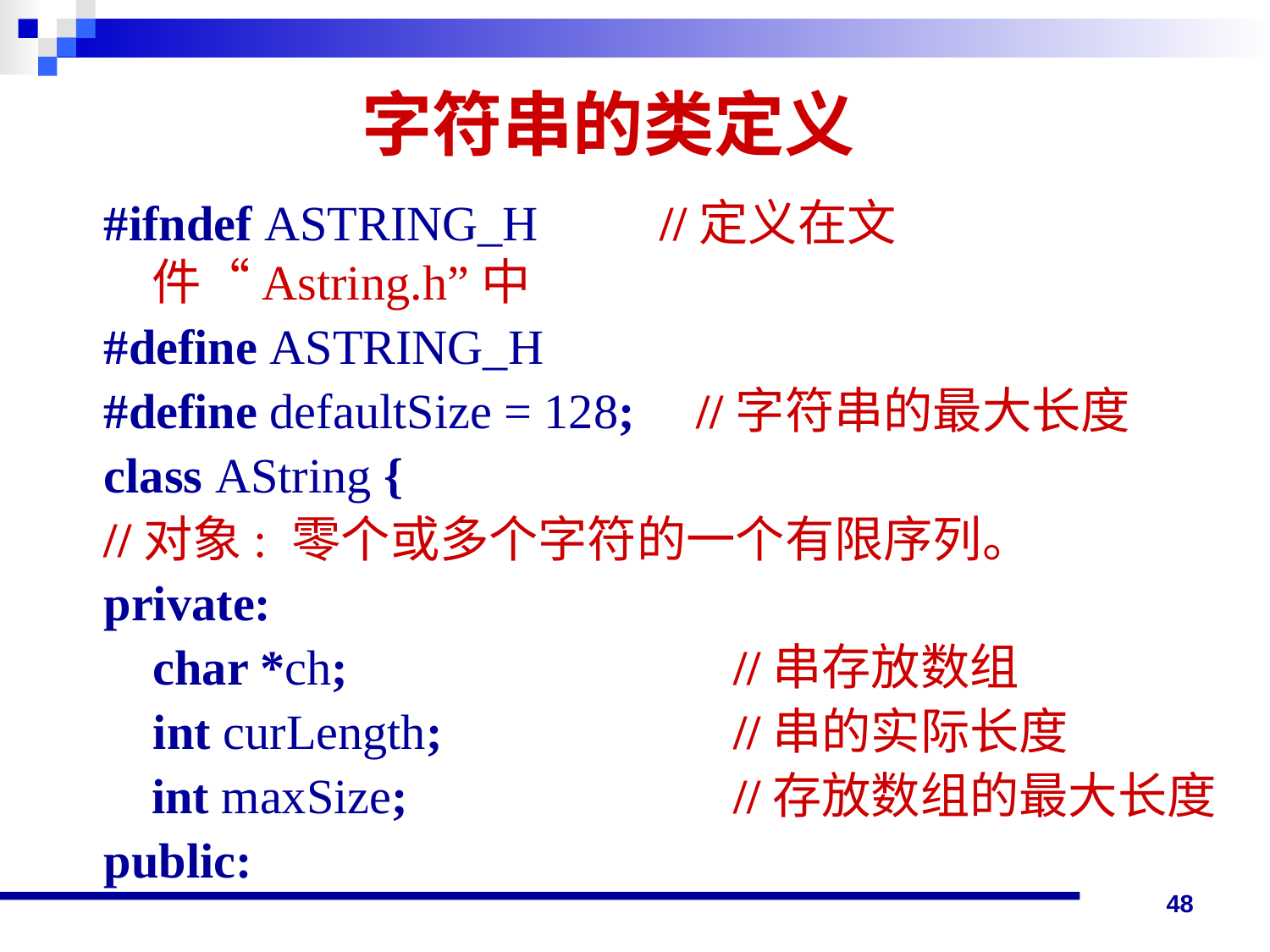

# 字符串的类定义
#ifndef ASTRING_H	//定义在文件“Astring.h”中
#define ASTRING_H
#define defaultSize = 128;     //字符串的最大长度
class AString {
//对象: 零个或多个字符的一个有限序列。
private:
    char *ch;			      //串存放数组
    int curLength;		      //串的实际长度
	int maxSize;		      //存放数组的最大长度
public:
48